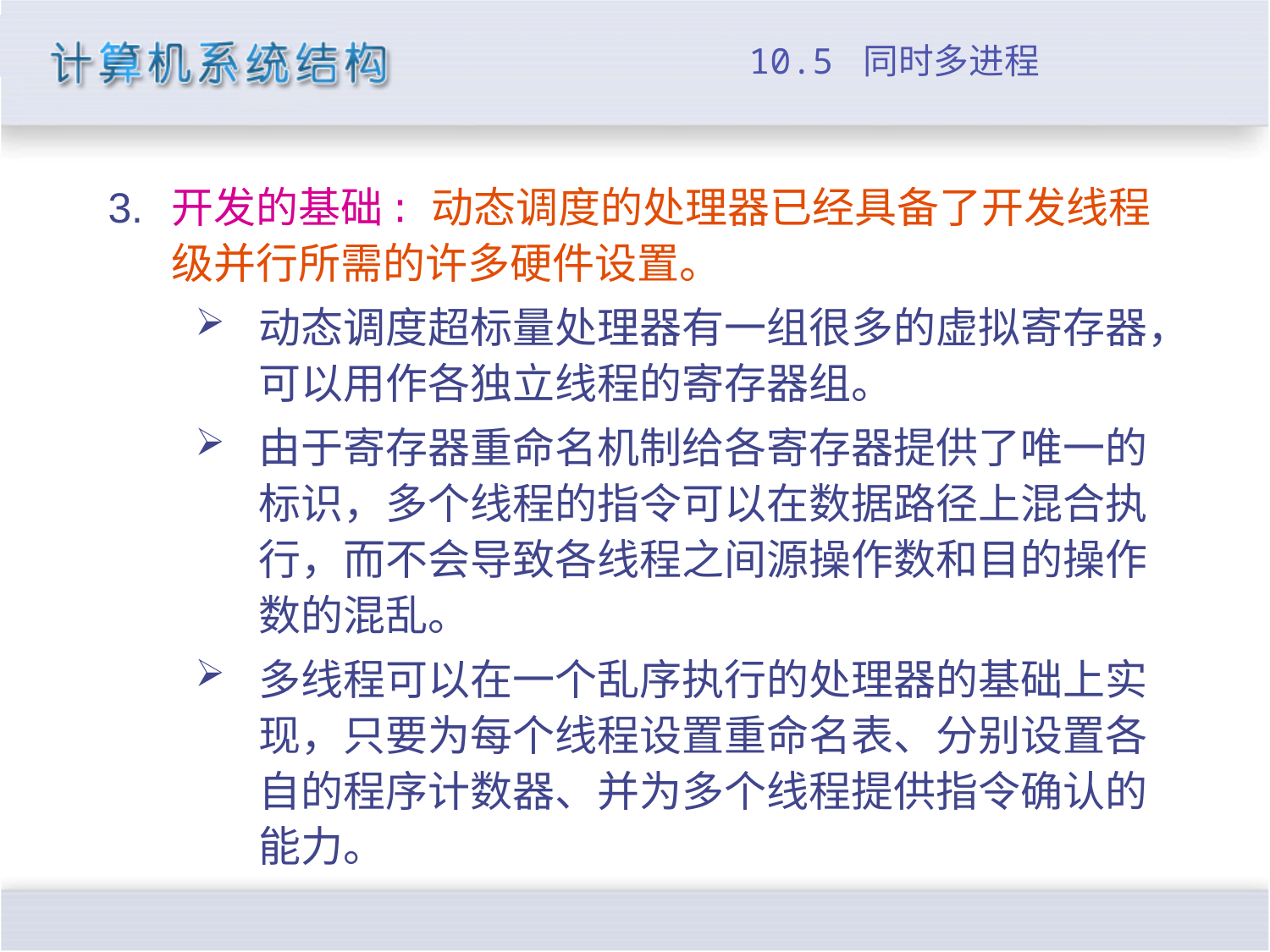

# 10.5 同时多进程
开发的基础: 动态调度的处理器已经具备了开发线程级并行所需的许多硬件设置。
动态调度超标量处理器有一组很多的虚拟寄存器，可以用作各独立线程的寄存器组。
由于寄存器重命名机制给各寄存器提供了唯一的标识，多个线程的指令可以在数据路径上混合执行，而不会导致各线程之间源操作数和目的操作数的混乱。
多线程可以在一个乱序执行的处理器的基础上实现，只要为每个线程设置重命名表、分别设置各自的程序计数器、并为多个线程提供指令确认的能力。